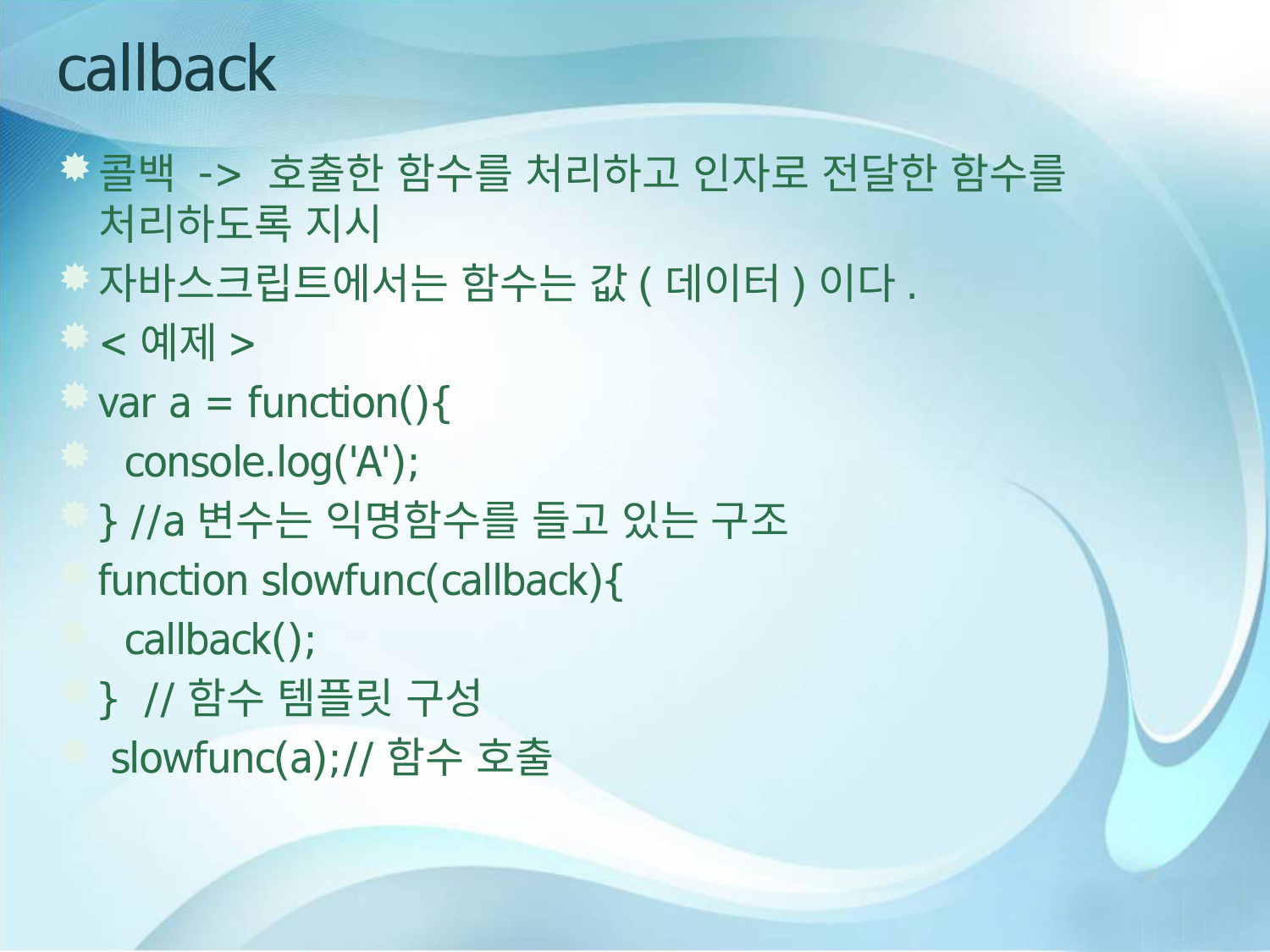

# callback
콜백 -> 호출한 함수를 처리하고 인자로 전달한 함수를 처리하도록 지시
자바스크립트에서는 함수는 값(데이터)이다.
<예제>
var a = function(){
  console.log('A');
} //a변수는 익명함수를 들고 있는 구조
function slowfunc(callback){
  callback();
}  //함수 템플릿 구성
 slowfunc(a);//함수 호출